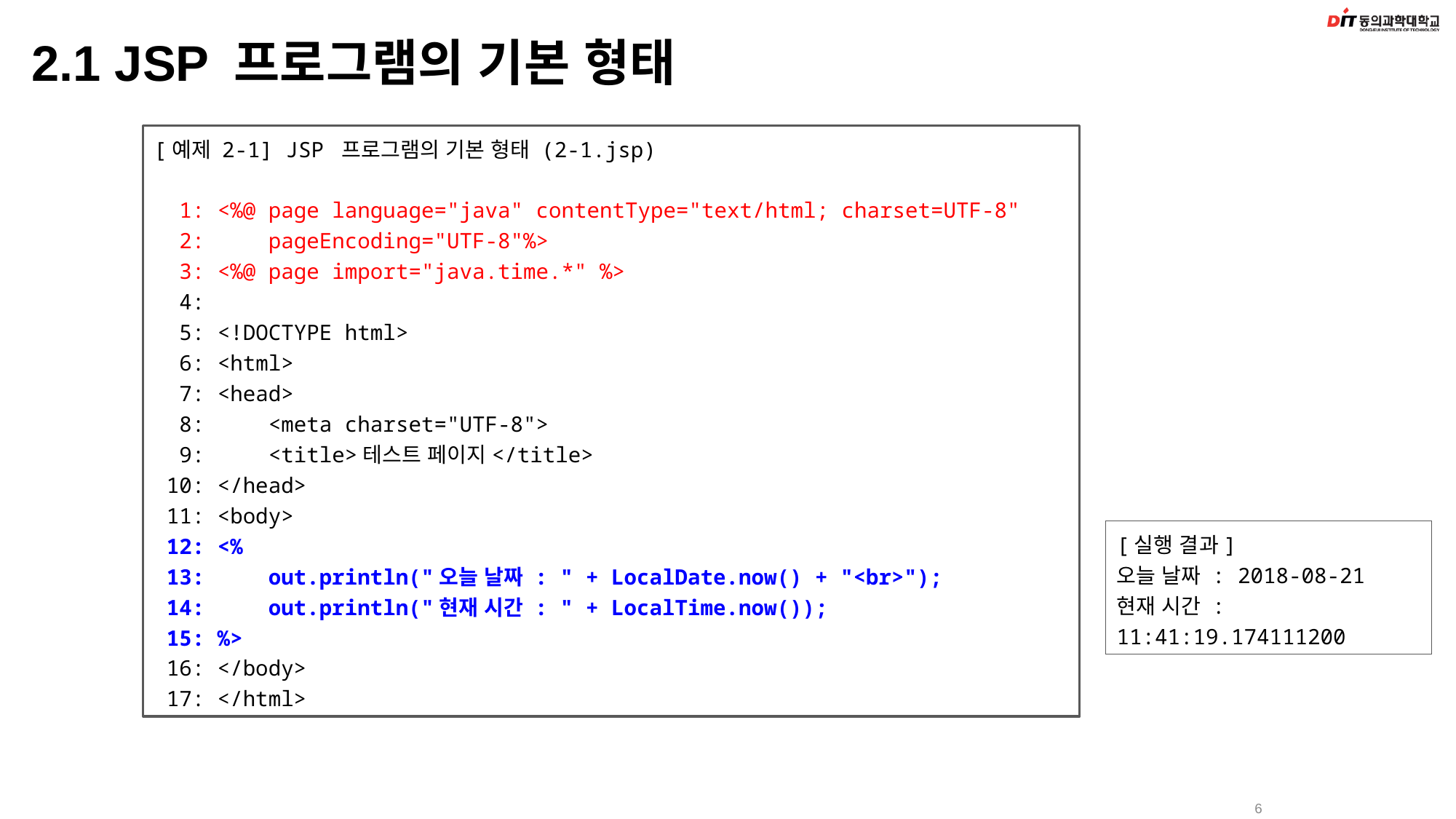

# 2.1 JSP 프로그램의 기본 형태
[예제 2-1] JSP 프로그램의 기본 형태 (2-1.jsp)

  1: <%@ page language="java" contentType="text/html; charset=UTF-8"
  2:     pageEncoding="UTF-8"%>
  3: <%@ page import="java.time.*" %>
  4:
  5: <!DOCTYPE html>
  6: <html>
  7: <head>
  8:     <meta charset="UTF-8">
  9:     <title>테스트 페이지</title>
 10: </head>
 11: <body>
 12: <%
 13:     out.println("오늘 날짜 : " + LocalDate.now() + "<br>");
 14:     out.println("현재 시간 : " + LocalTime.now());
 15: %>
 16: </body>
 17: </html>
[실행 결과]
오늘 날짜 : 2018-08-21
현재 시간 : 11:41:19.174111200
6